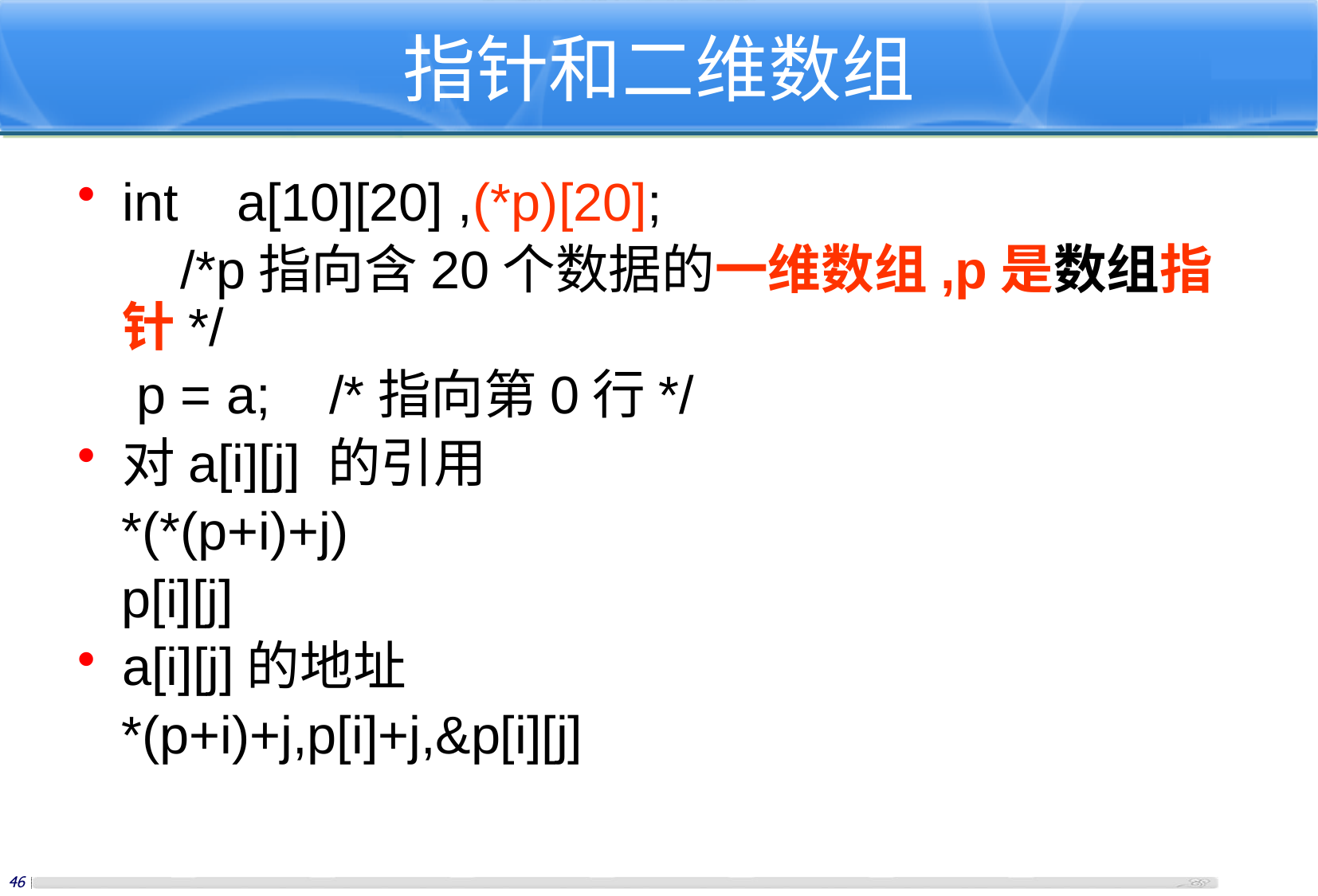

指针和二维数组
int    a[10][20] ,(*p)[20];
       /*p指向含20个数据的一维数组,p是数组指针*/
    p = a;    /*指向第0行*/
对a[i][j] 的引用
   *(*(p+i)+j)
   p[i][j]
a[i][j]的地址
   *(p+i)+j,p[i]+j,&p[i][j]